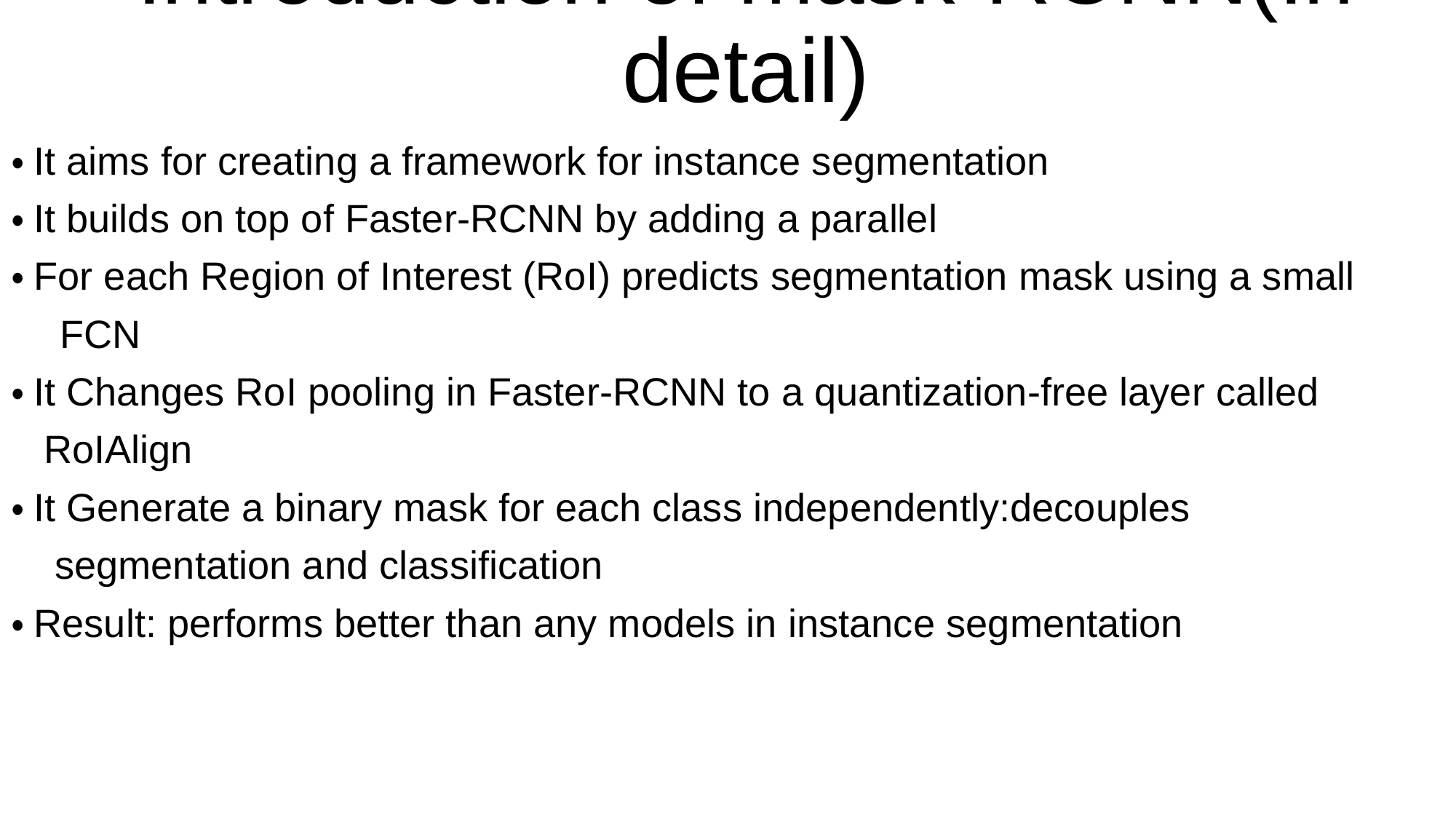

# Introduction of mask-RCNN(In detail)
・It aims for creating a framework for instance segmentation
・It builds on top of Faster-RCNN by adding a parallel
・For each Region of Interest (RoI) predicts segmentation mask using a small
　FCN
・It Changes RoI pooling in Faster-RCNN to a quantization-free layer called
   RoIAlign
・It Generate a binary mask for each class independently:decouples
    segmentation and classification
・Result: performs better than any models in instance segmentation